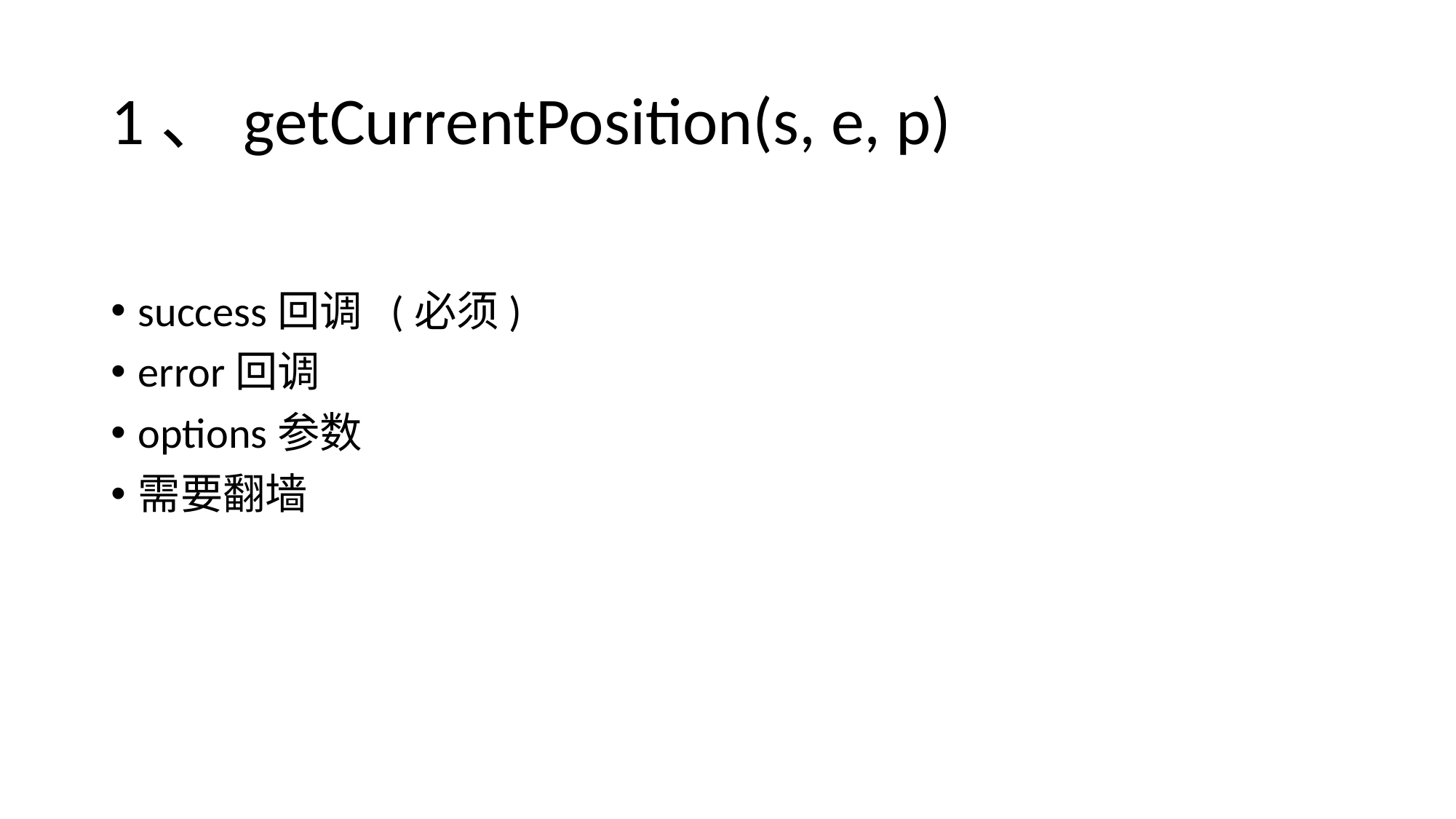

# 1、getCurrentPosition(s, e, p)

success回调  (必须)
error回调
options参数
需要翻墙